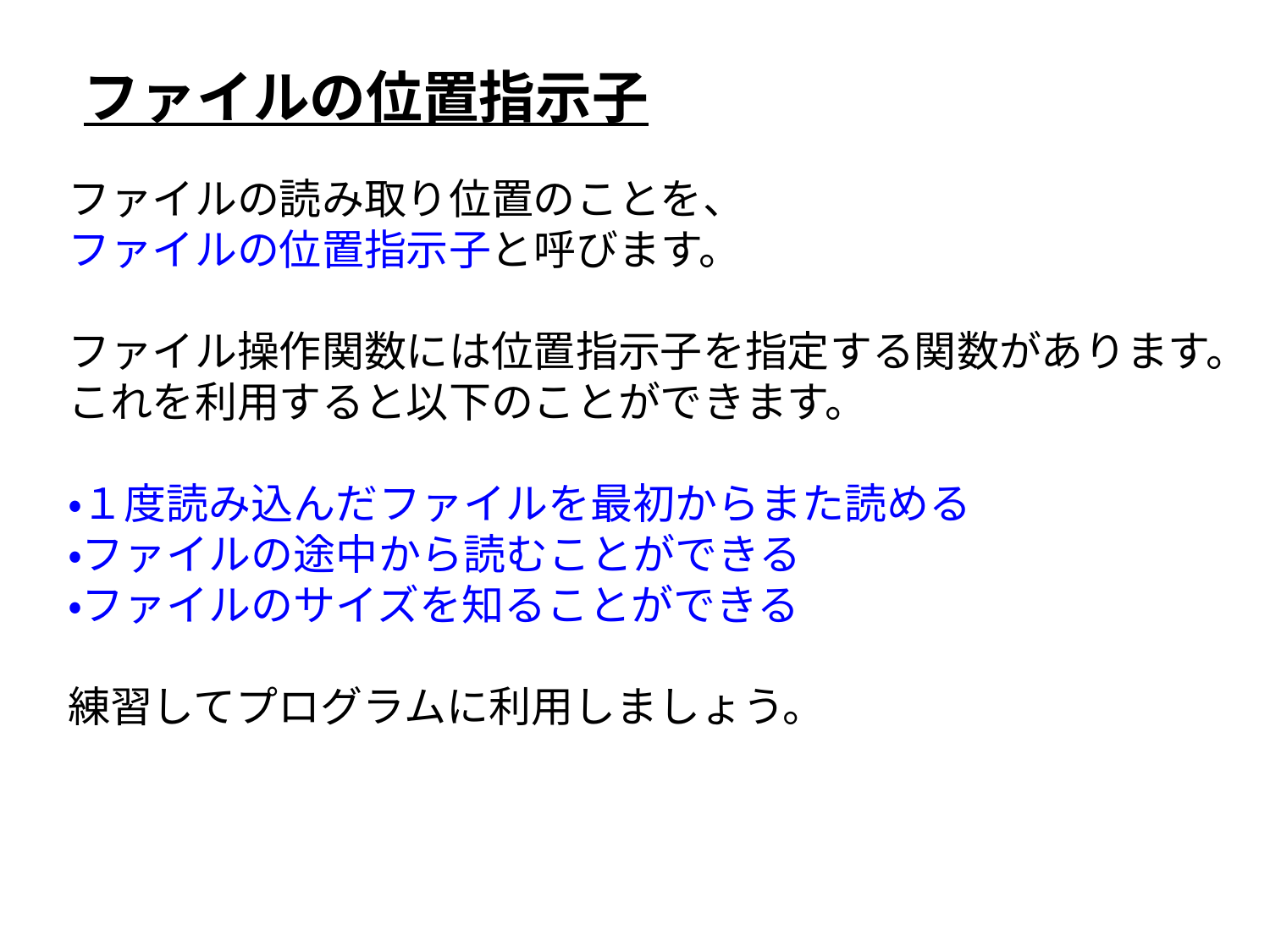

ファイルの位置指示子
ファイルの読み取り位置のことを、
ファイルの位置指示子と呼びます。

ファイル操作関数には位置指示子を指定する関数があります。
これを利用すると以下のことができます。

・１度読み込んだファイルを最初からまた読める
・ファイルの途中から読むことができる
・ファイルのサイズを知ることができる

練習してプログラムに利用しましょう。